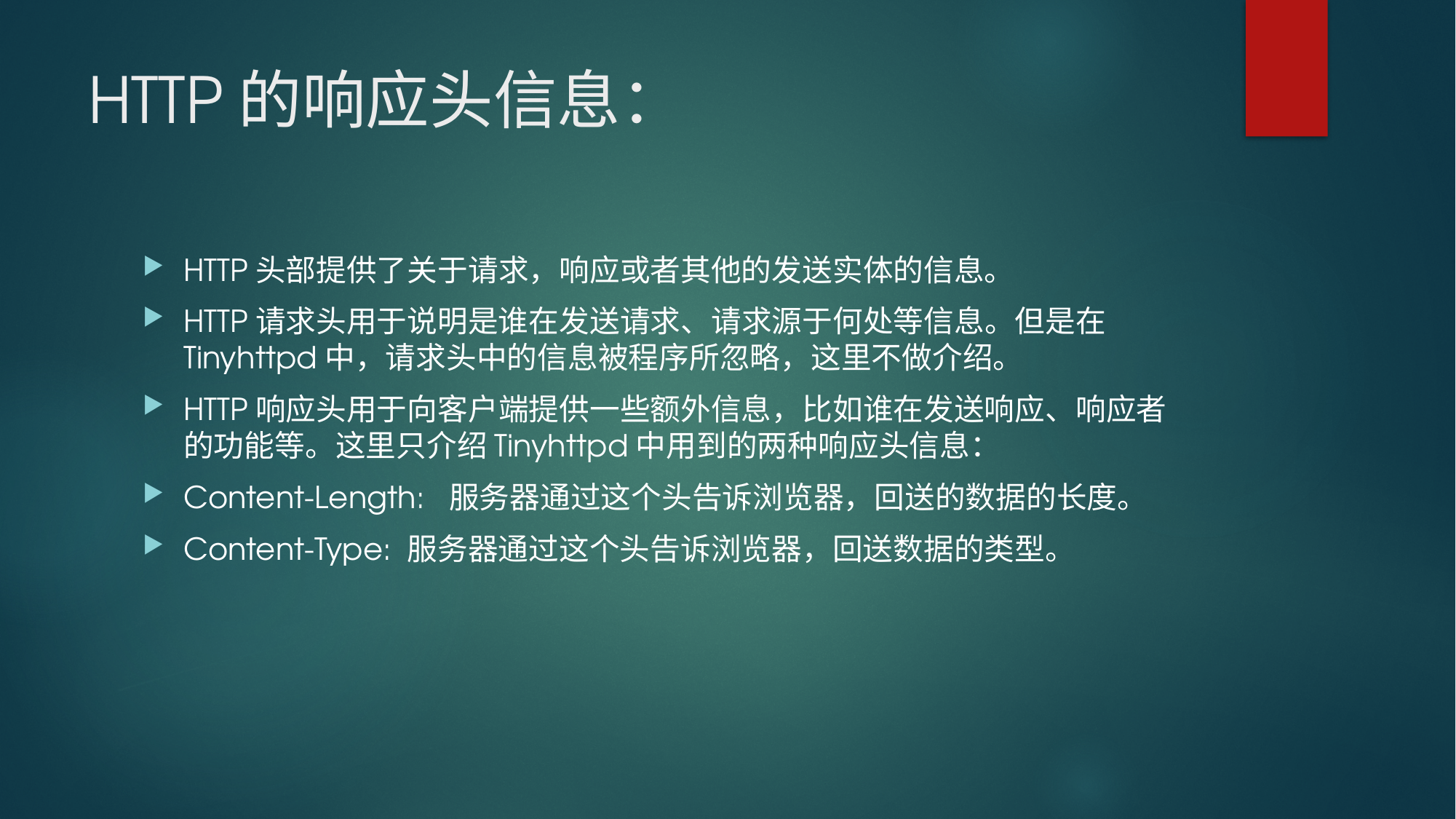

# HTTP的响应头信息：
HTTP头部提供了关于请求，响应或者其他的发送实体的信息。
HTTP请求头用于说明是谁在发送请求、请求源于何处等信息。但是在Tinyhttpd中，请求头中的信息被程序所忽略，这里不做介绍。
HTTP响应头用于向客户端提供一些额外信息，比如谁在发送响应、响应者的功能等。这里只介绍Tinyhttpd中用到的两种响应头信息：
Content-Length:  服务器通过这个头告诉浏览器，回送的数据的长度。
Content-Type: 服务器通过这个头告诉浏览器，回送数据的类型。